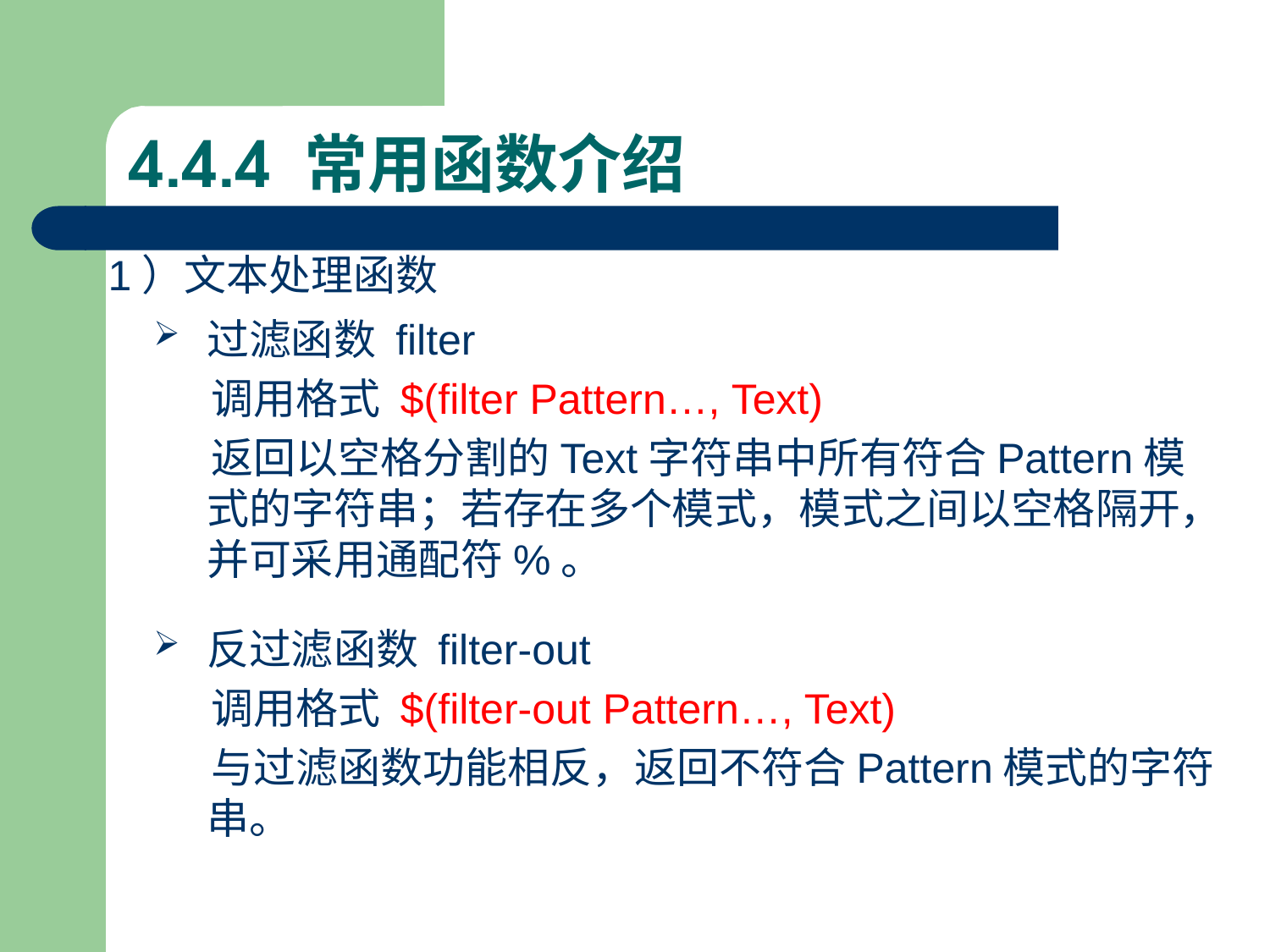

# 4.4.4 常用函数介绍
1）文本处理函数
过滤函数 filter
     调用格式 $(filter Pattern…, Text)
     返回以空格分割的Text字符串中所有符合Pattern模式的字符串；若存在多个模式，模式之间以空格隔开，并可采用通配符%。
反过滤函数 filter-out
     调用格式 $(filter-out Pattern…, Text)
     与过滤函数功能相反，返回不符合Pattern模式的字符串。